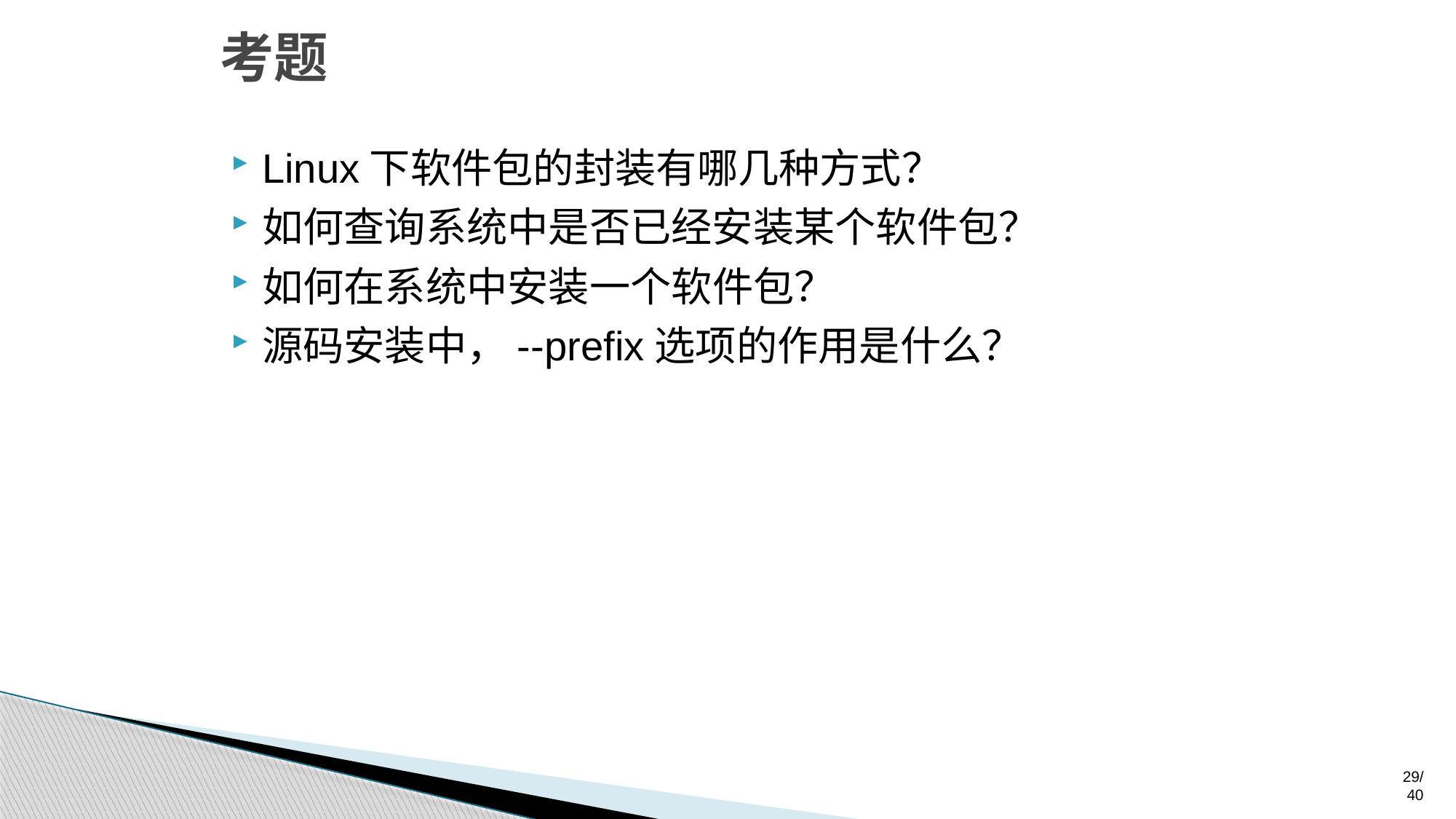

# 考题
Linux下软件包的封装有哪几种方式？
如何查询系统中是否已经安装某个软件包？
如何在系统中安装一个软件包？
源码安装中，--prefix选项的作用是什么？
29/40